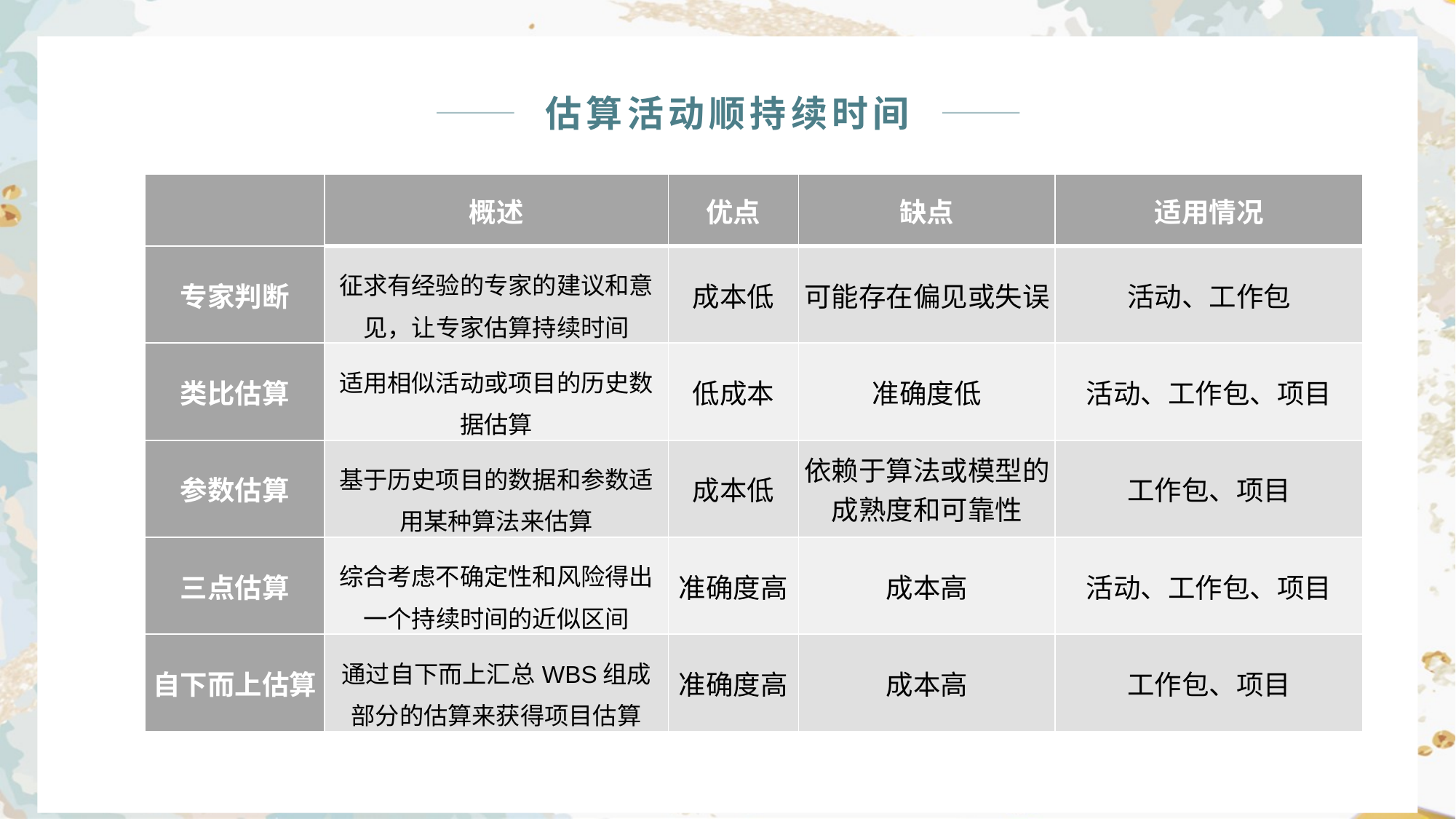

估算活动顺持续时间

|  | 概述 | 优点 | 缺点 | 适用情况 |
| --- | --- | --- | --- | --- |
| 专家判断 | 征求有经验的专家的建议和意见，让专家估算持续时间 | 成本低 | 可能存在偏见或失误 | 活动、工作包 |
| 类比估算 | 适用相似活动或项目的历史数据估算 | 低成本 | 准确度低 | 活动、工作包、项目 |
| 参数估算 | 基于历史项目的数据和参数适用某种算法来估算 | 成本低 | 依赖于算法或模型的成熟度和可靠性 | 工作包、项目 |
| 三点估算 | 综合考虑不确定性和风险得出一个持续时间的近似区间 | 准确度高 | 成本高 | 活动、工作包、项目 |
| 自下而上估算 | 通过自下而上汇总WBS组成部分的估算来获得项目估算 | 准确度高 | 成本高 | 工作包、项目 |